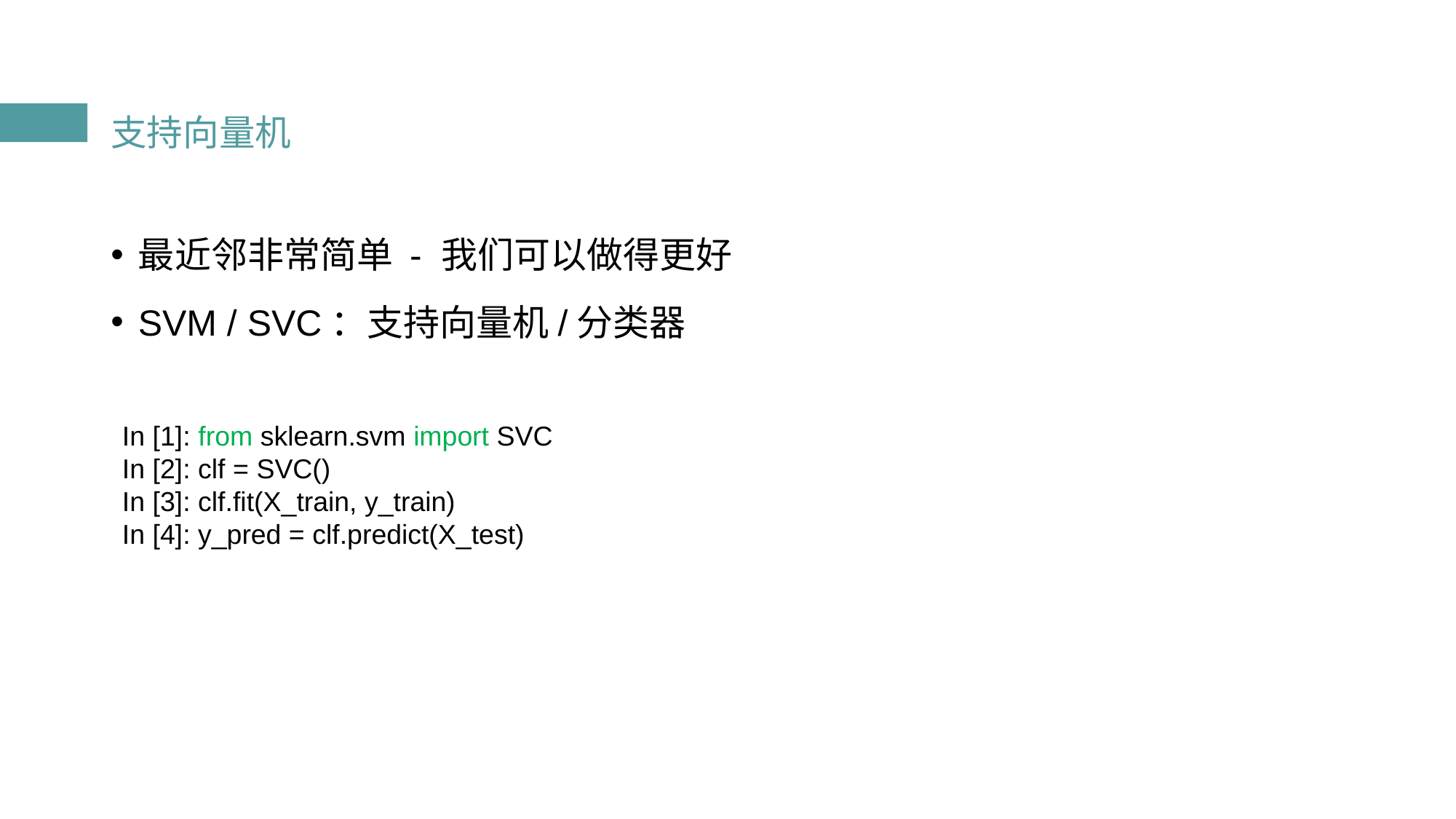

# 支持向量机
最近邻非常简单 - 我们可以做得更好
SVM / SVC：支持向量机/分类器

In [1]: from sklearn.svm import SVC
In [2]: clf = SVC()
In [3]: clf.fit(X_train, y_train)
In [4]: y_pred = clf.predict(X_test)